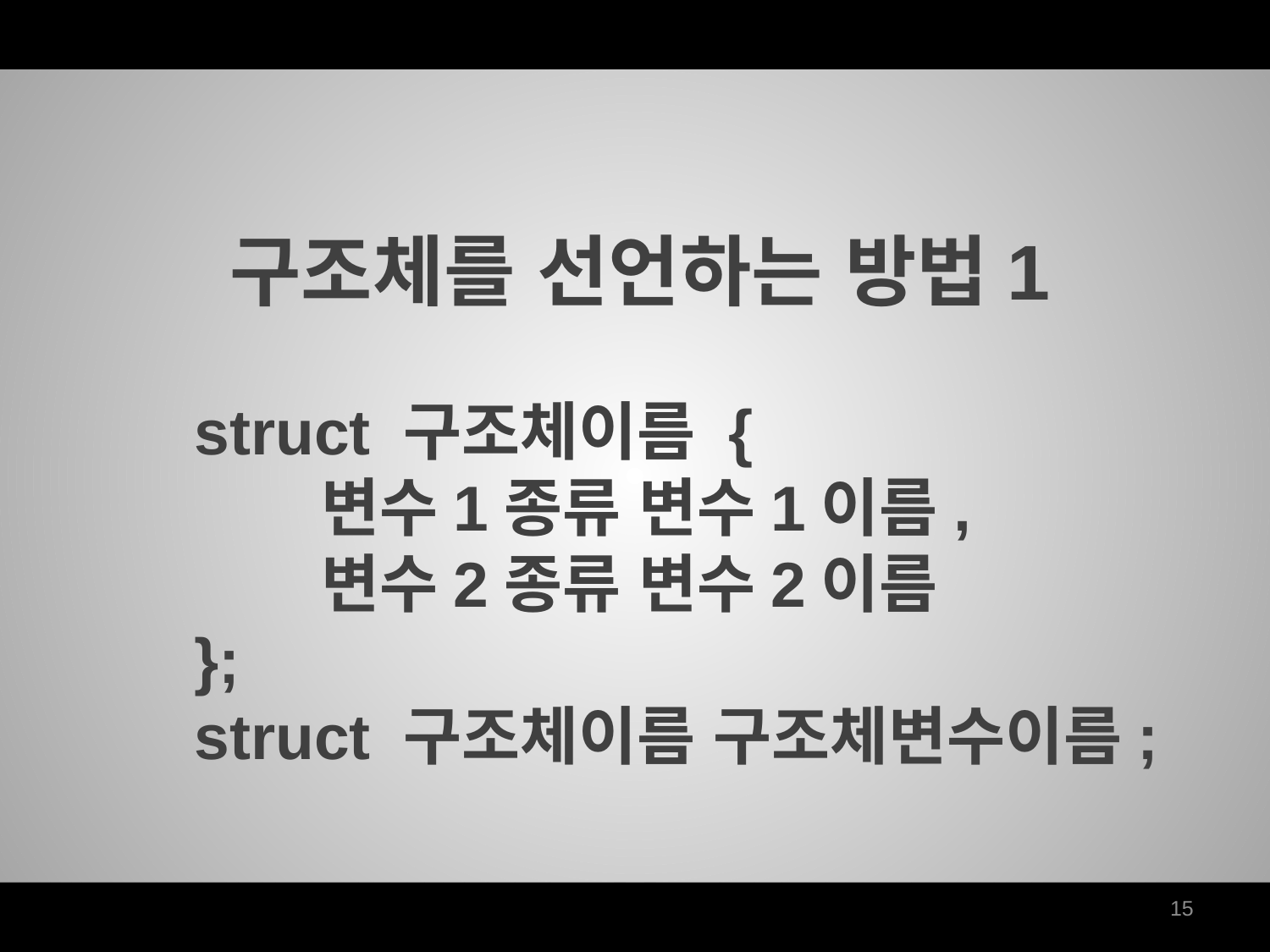

구조체를 선언하는 방법1

struct 구조체이름 {
	변수1종류 변수1이름,
	변수2종류 변수2이름
};
struct 구조체이름 구조체변수이름;
15